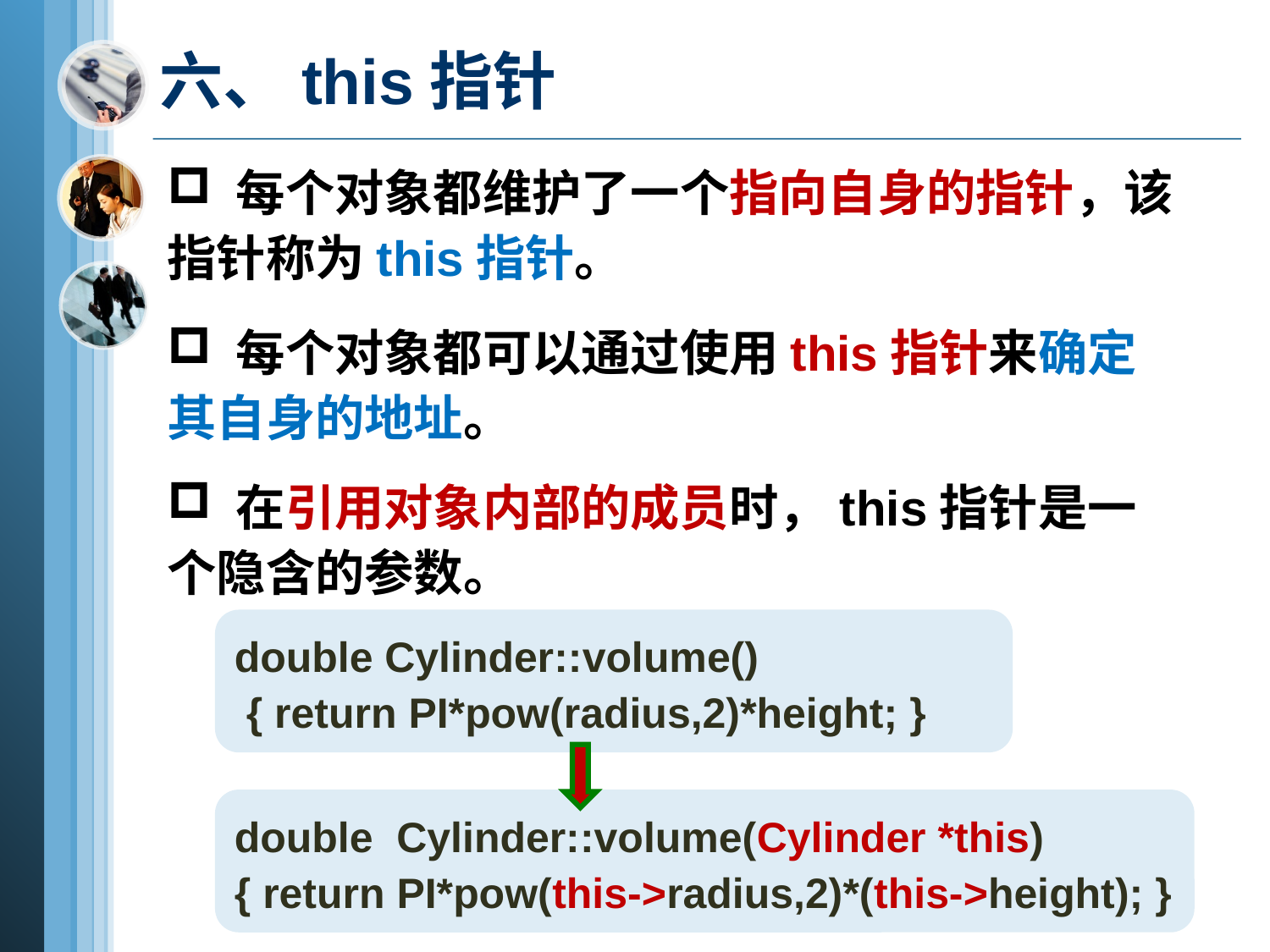

# 六、this指针
 每个对象都维护了一个指向自身的指针，该指针称为this指针。
 每个对象都可以通过使用this指针来确定其自身的地址。
 在引用对象内部的成员时，this指针是一个隐含的参数。
double Cylinder::volume()
 { return PI*pow(radius,2)*height; }

double  Cylinder::volume(Cylinder *this)
{ return PI*pow(this->radius,2)*(this->height); }